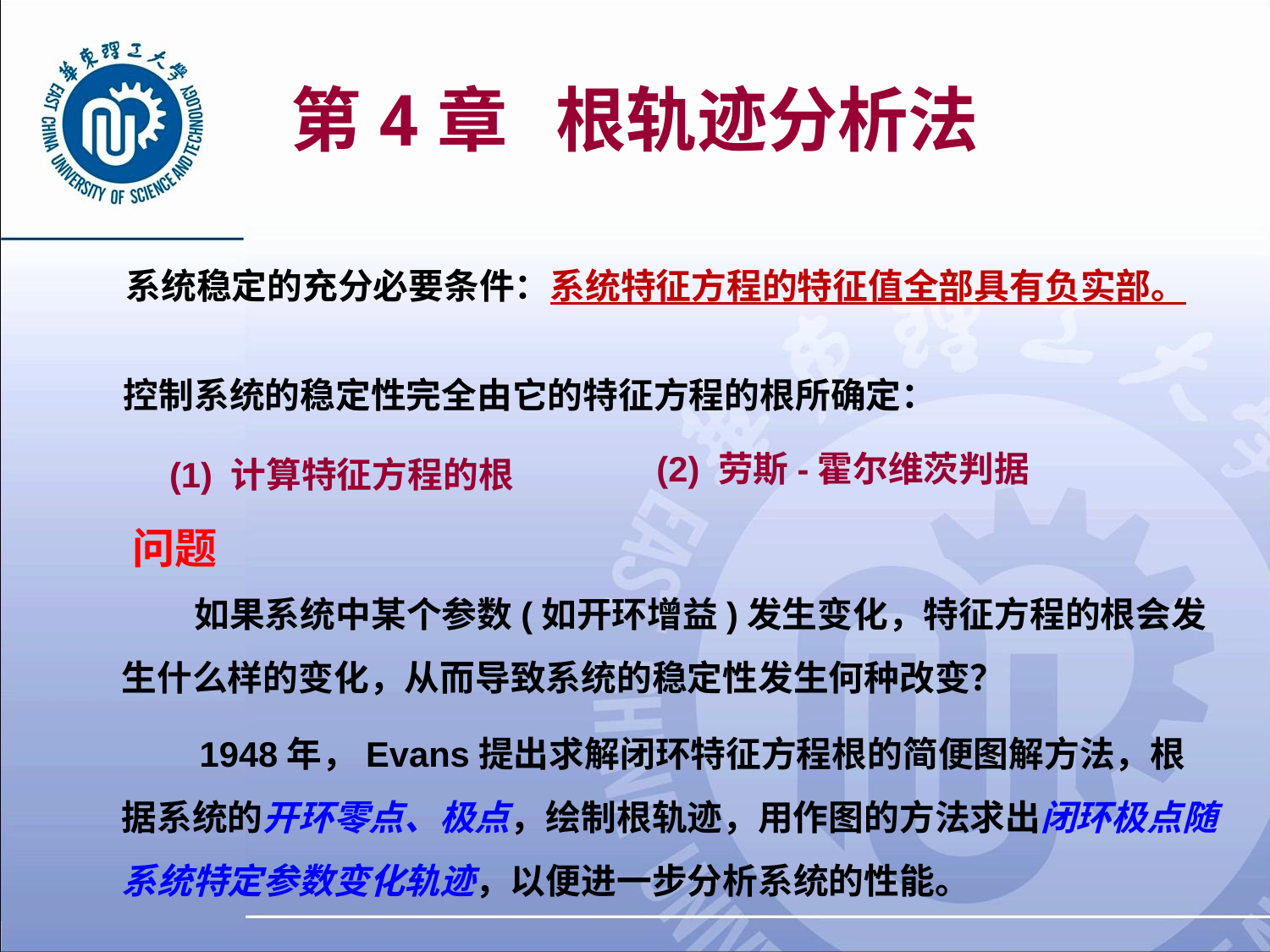

# 第4章   根轨迹分析法
系统稳定的充分必要条件：系统特征方程的特征值全部具有负实部。
控制系统的稳定性完全由它的特征方程的根所确定：
(2) 劳斯-霍尔维茨判据
(1) 计算特征方程的根
问题
        如果系统中某个参数(如开环增益)发生变化，特征方程的根会发生什么样的变化，从而导致系统的稳定性发生何种改变？
        1948年，Evans提出求解闭环特征方程根的简便图解方法，根据系统的开环零点、极点，绘制根轨迹，用作图的方法求出闭环极点随系统特定参数变化轨迹，以便进一步分析系统的性能。